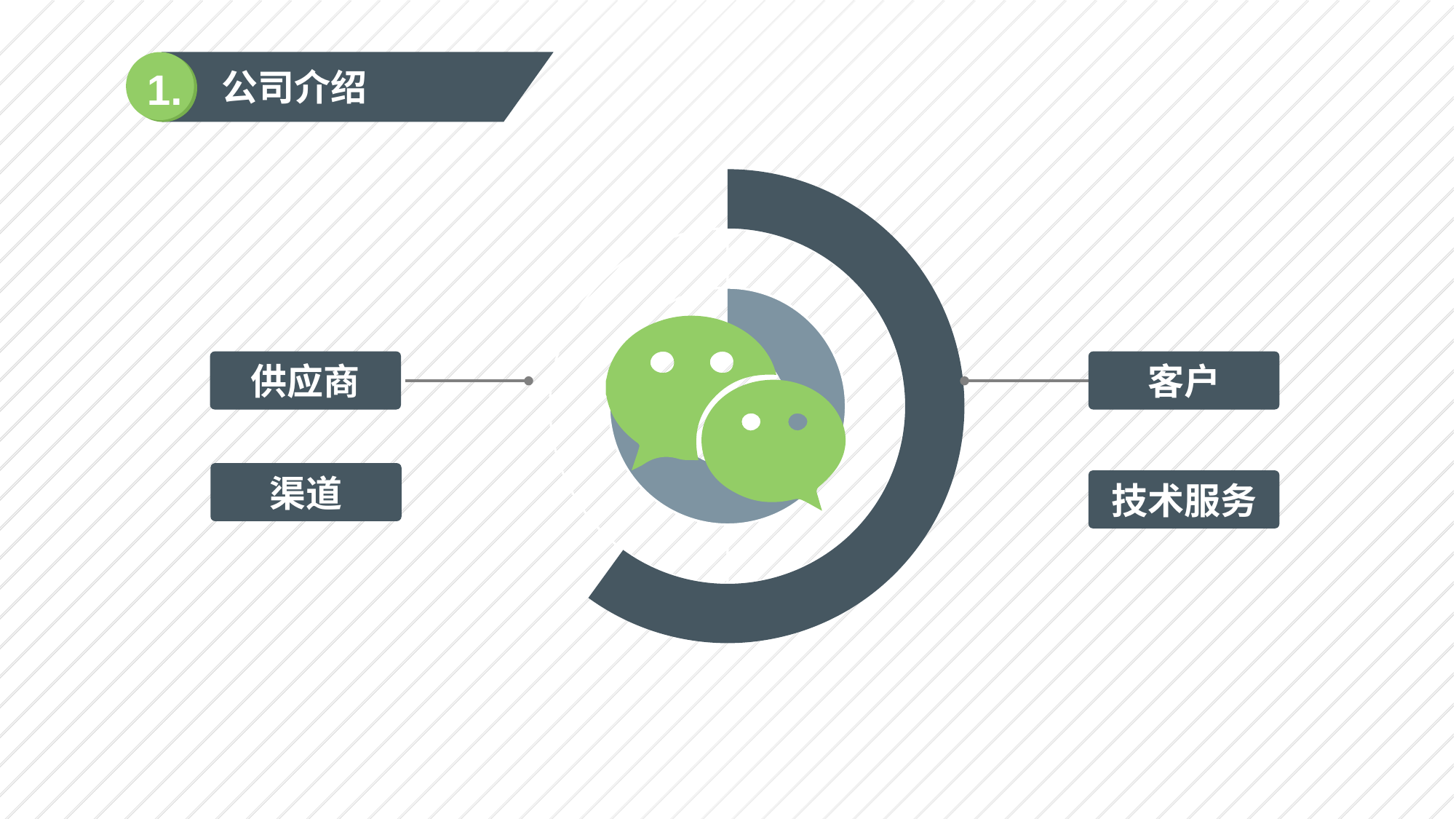

1.
公司介绍

### Chart

| Category | Q1 | Q2 | Q3 |
|---|---|---|---|
| A | 8.0 | 5.0 | 6.0 |
| 非A | 2.0 | 5.0 | 4.0 |

供应商
客户
渠道
技术服务